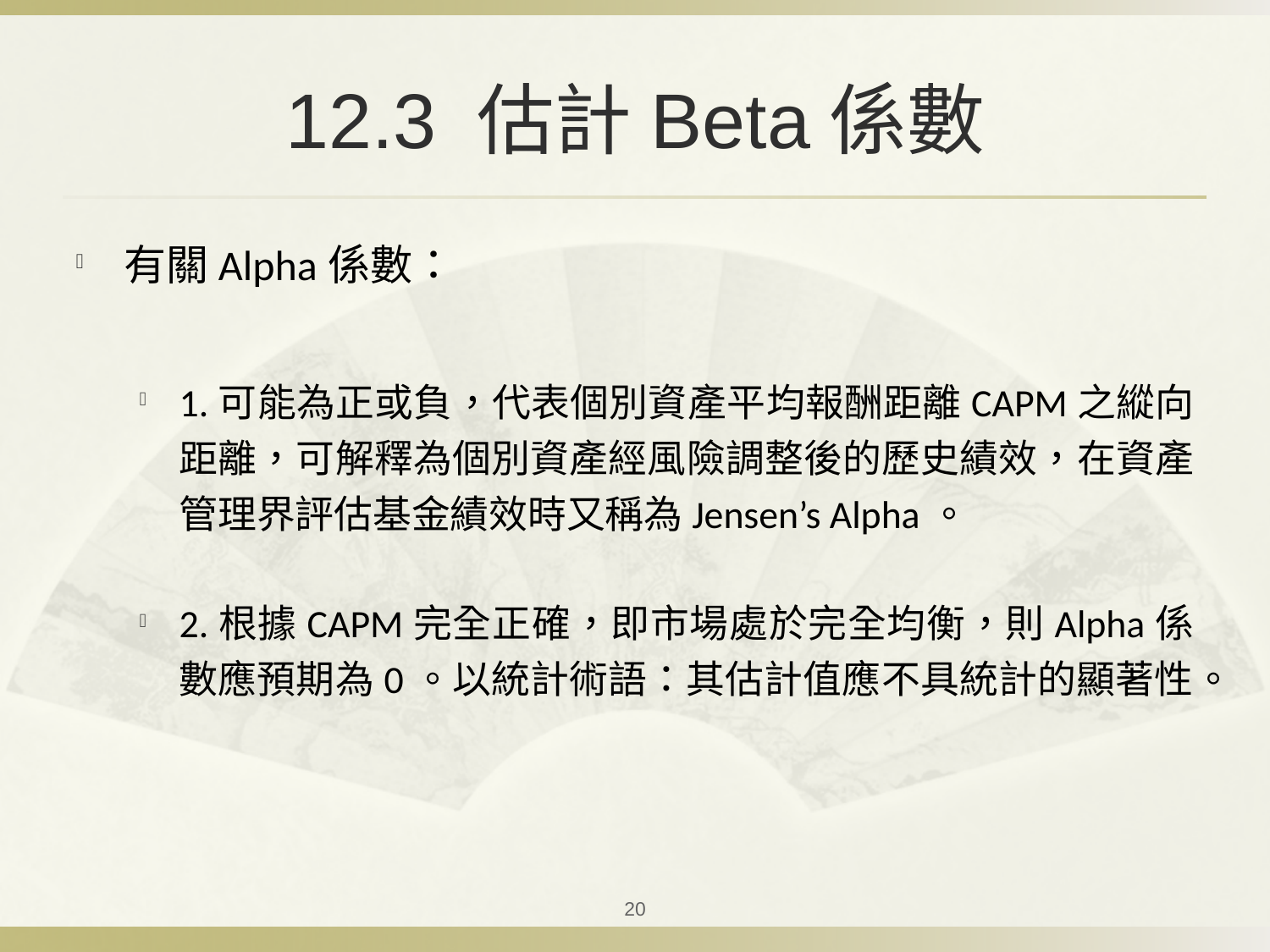

# 12.3 估計Beta係數
有關Alpha係數：

1.可能為正或負，代表個別資產平均報酬距離CAPM之縱向距離，可解釋為個別資產經風險調整後的歷史績效，在資產管理界評估基金績效時又稱為Jensen’s Alpha。

2.根據CAPM完全正確，即市場處於完全均衡，則Alpha係數應預期為0。以統計術語：其估計值應不具統計的顯著性。

20